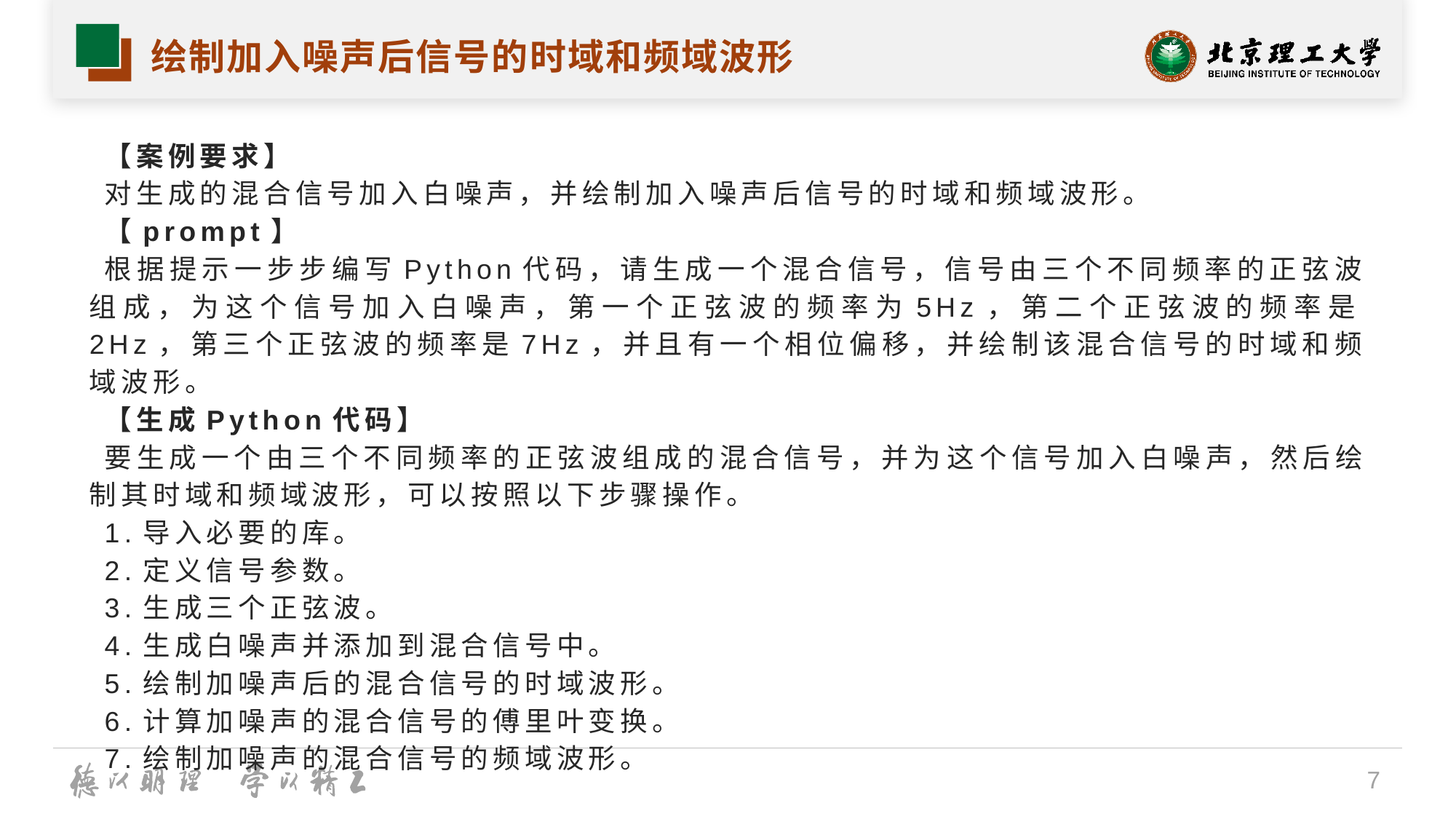

# 绘制加入噪声后信号的时域和频域波形
【案例要求】
对生成的混合信号加入白噪声，并绘制加入噪声后信号的时域和频域波形。
【prompt】
根据提示一步步编写Python代码，请生成一个混合信号，信号由三个不同频率的正弦波组成，为这个信号加入白噪声，第一个正弦波的频率为5Hz，第二个正弦波的频率是2Hz，第三个正弦波的频率是7Hz，并且有一个相位偏移，并绘制该混合信号的时域和频域波形。
【生成Python代码】
要生成一个由三个不同频率的正弦波组成的混合信号，并为这个信号加入白噪声，然后绘制其时域和频域波形，可以按照以下步骤操作。
1.导入必要的库。
2.定义信号参数。
3.生成三个正弦波。
4.生成白噪声并添加到混合信号中。
5.绘制加噪声后的混合信号的时域波形。
6.计算加噪声的混合信号的傅里叶变换。
7.绘制加噪声的混合信号的频域波形。